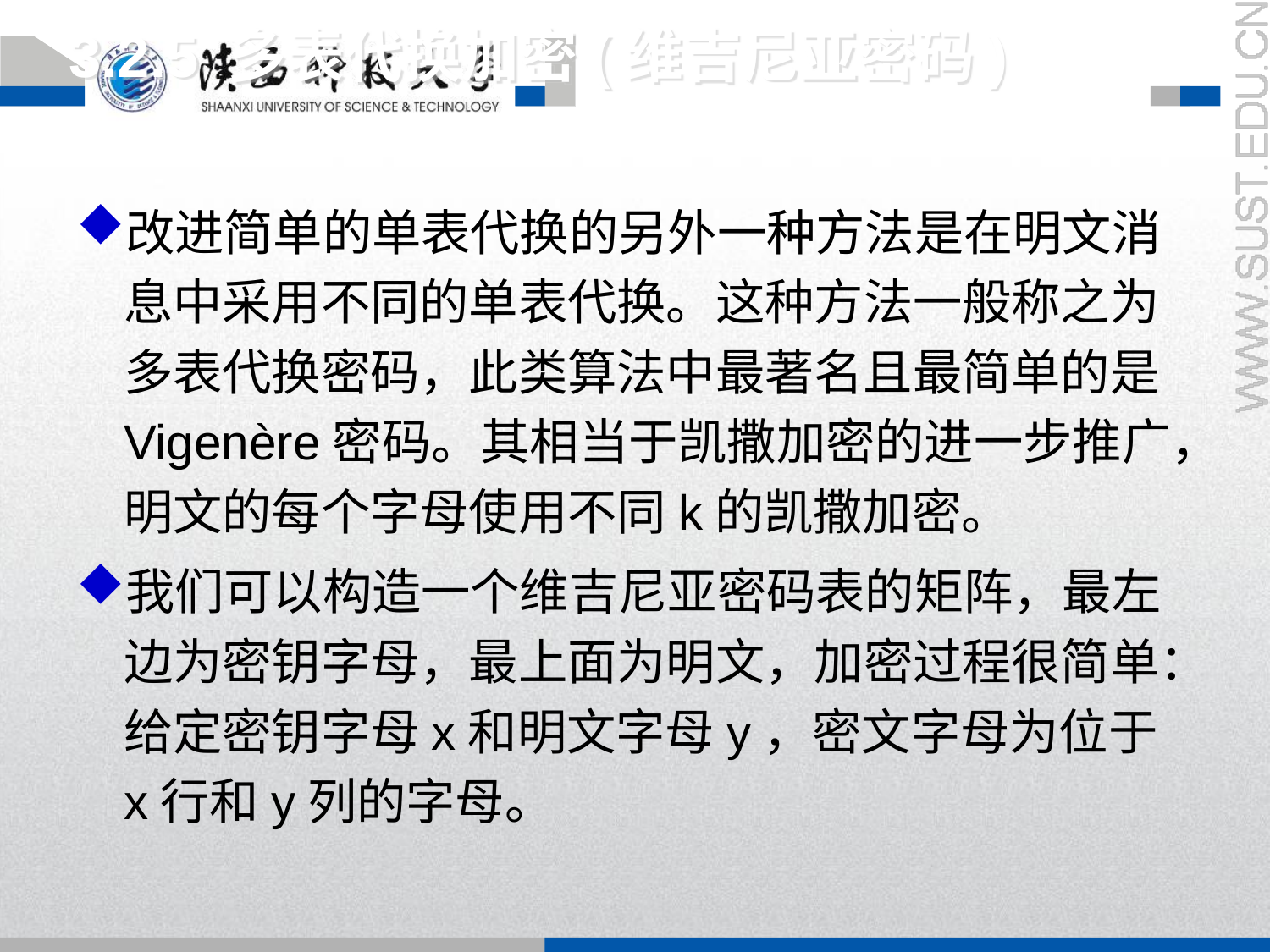

3.2.5 多表代换加密(维吉尼亚密码)
改进简单的单表代换的另外一种方法是在明文消息中采用不同的单表代换。这种方法一般称之为多表代换密码，此类算法中最著名且最简单的是Vigenère密码。其相当于凯撒加密的进一步推广，明文的每个字母使用不同k的凯撒加密。
我们可以构造一个维吉尼亚密码表的矩阵，最左边为密钥字母，最上面为明文，加密过程很简单：给定密钥字母x和明文字母y，密文字母为位于x行和y列的字母。